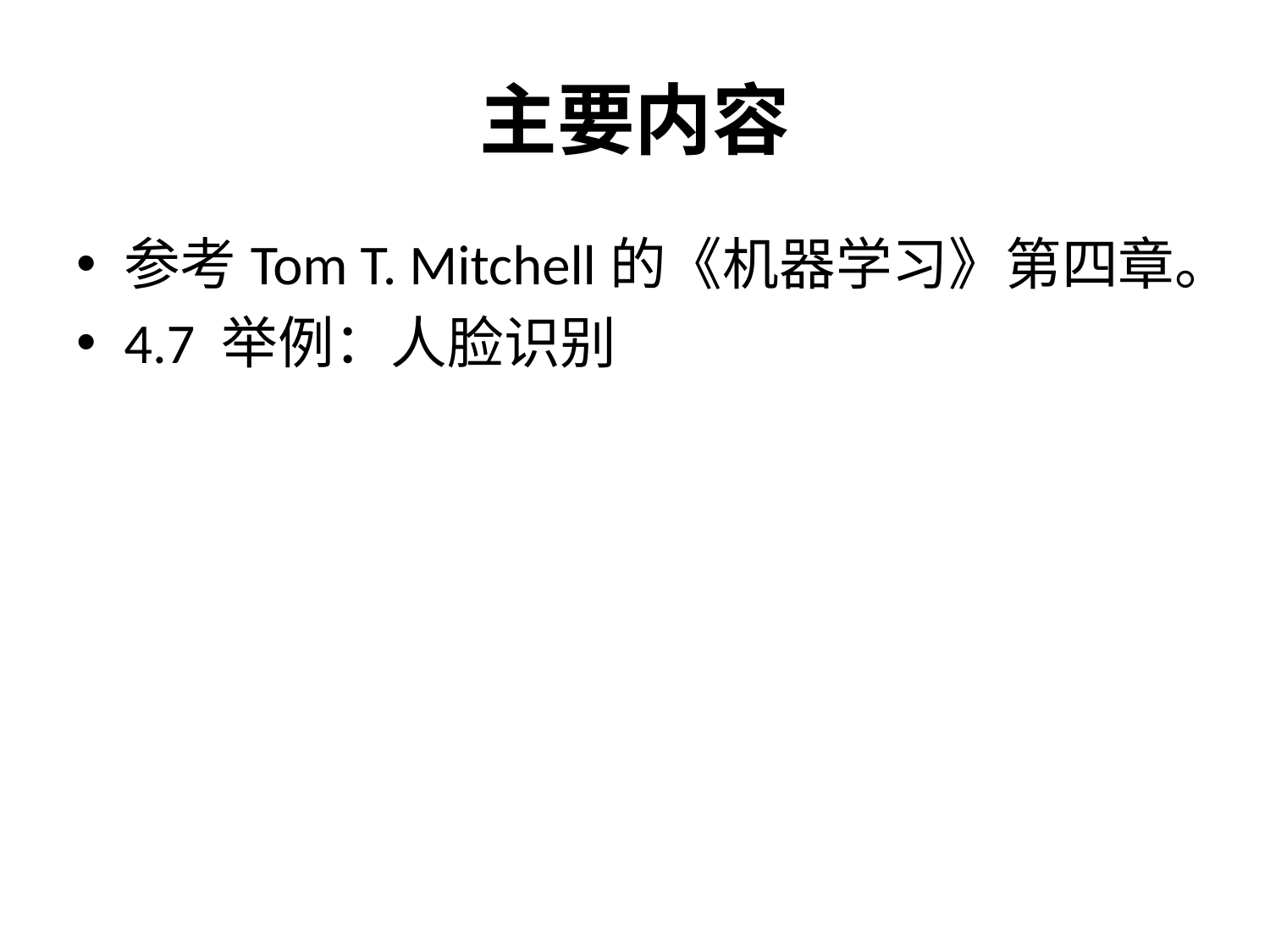

# 主要内容
参考Tom T. Mitchell的《机器学习》第四章。
4.7 举例：人脸识别